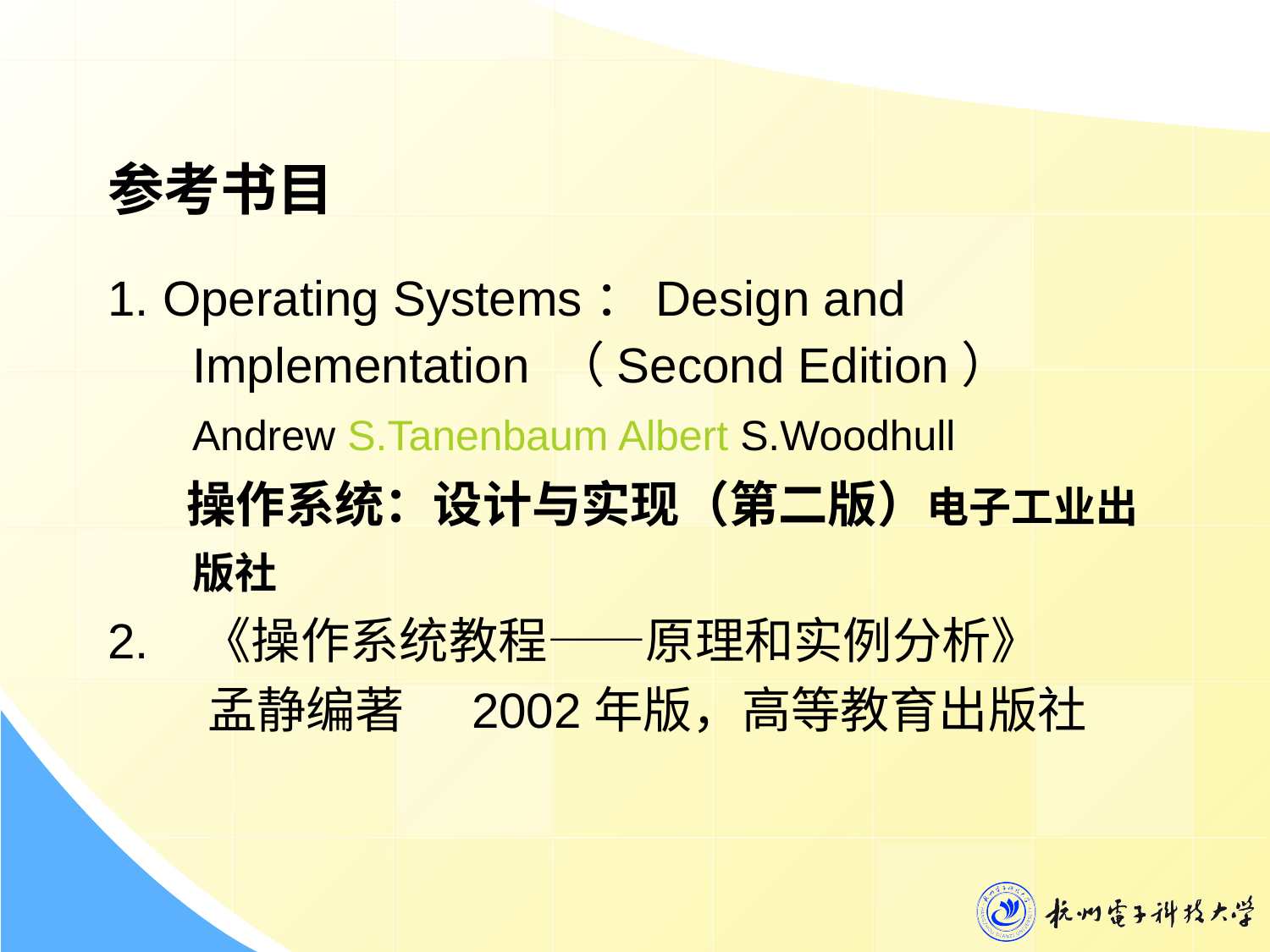

参考书目
1. Operating Systems：Design and Implementation （Second Edition） Andrew S.Tanenbaum Albert S.Woodhull
      操作系统：设计与实现（第二版）电子工业出版社
2.   《操作系统教程——原理和实例分析》
        孟静编著     2002年版，高等教育出版社